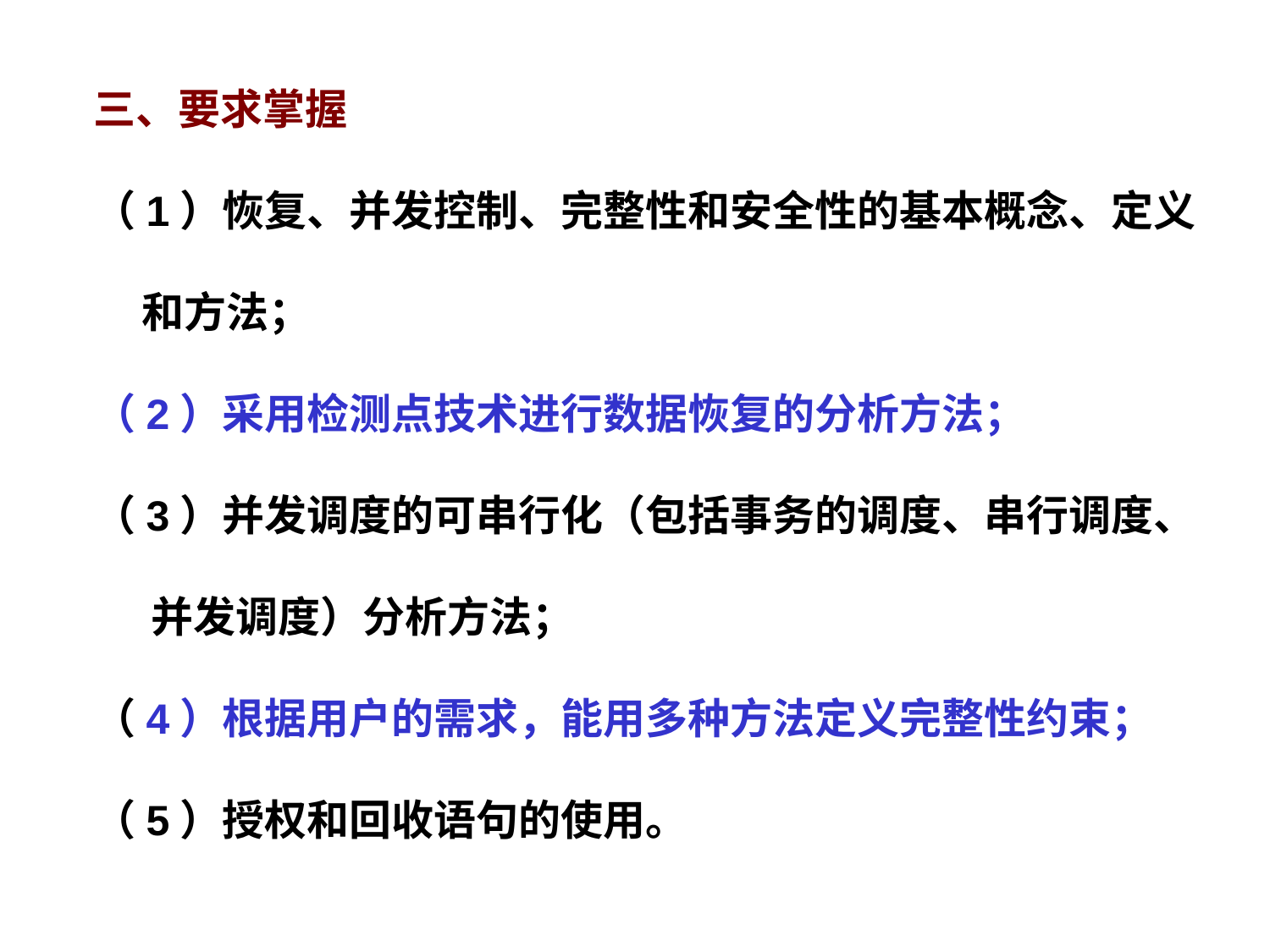

三、要求掌握
（1）恢复、并发控制、完整性和安全性的基本概念、定义
    和方法；
（2）采用检测点技术进行数据恢复的分析方法；
（3）并发调度的可串行化（包括事务的调度、串行调度、
     并发调度）分析方法；
（4）根据用户的需求，能用多种方法定义完整性约束；
（5）授权和回收语句的使用。